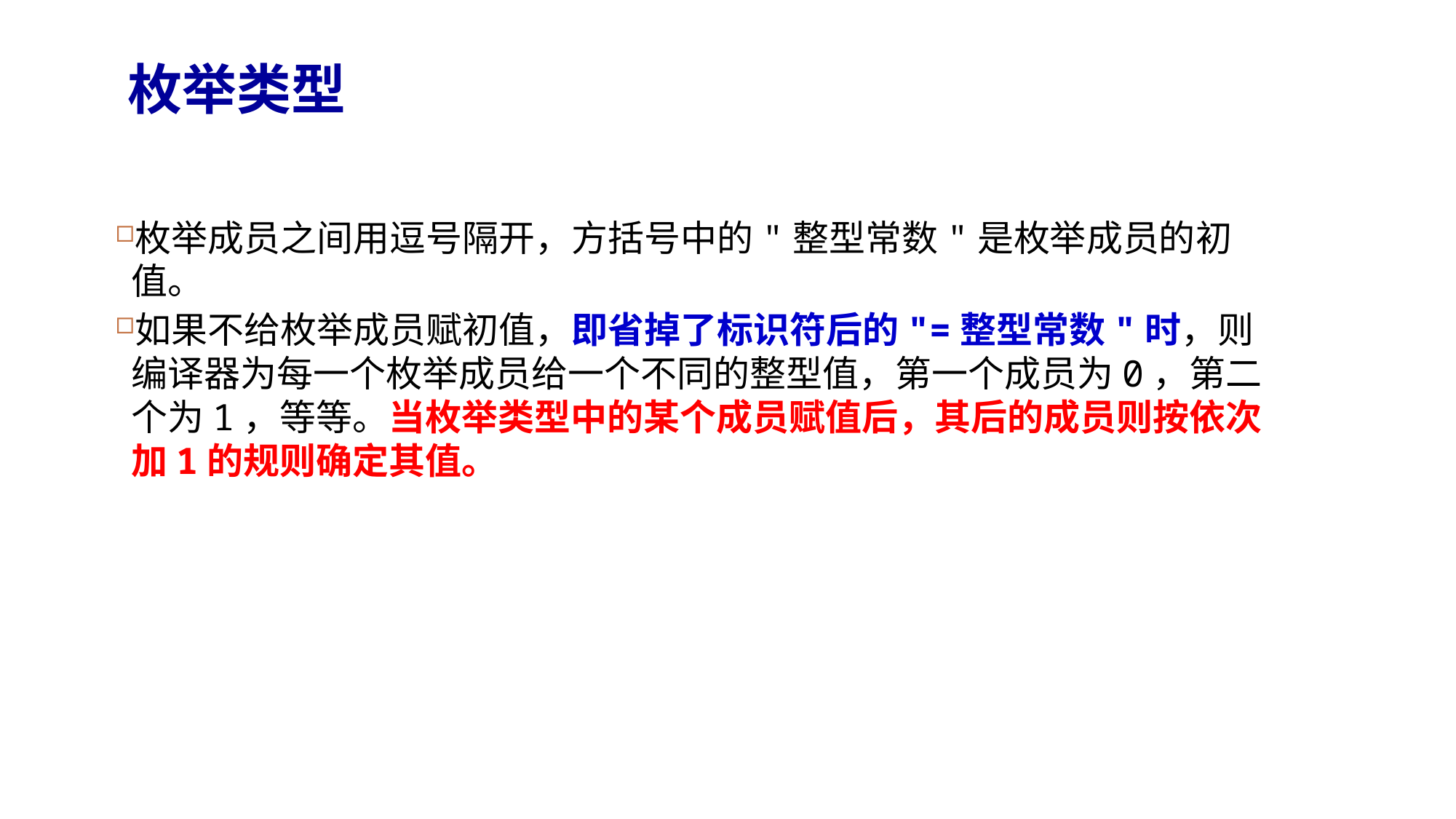

枚举类型
# 枚举成员之间用逗号隔开，方括号中的"整型常数"是枚举成员的初值。
如果不给枚举成员赋初值，即省掉了标识符后的"=整型常数"时，则编译器为每一个枚举成员给一个不同的整型值，第一个成员为0，第二个为1，等等。当枚举类型中的某个成员赋值后，其后的成员则按依次加1的规则确定其值。